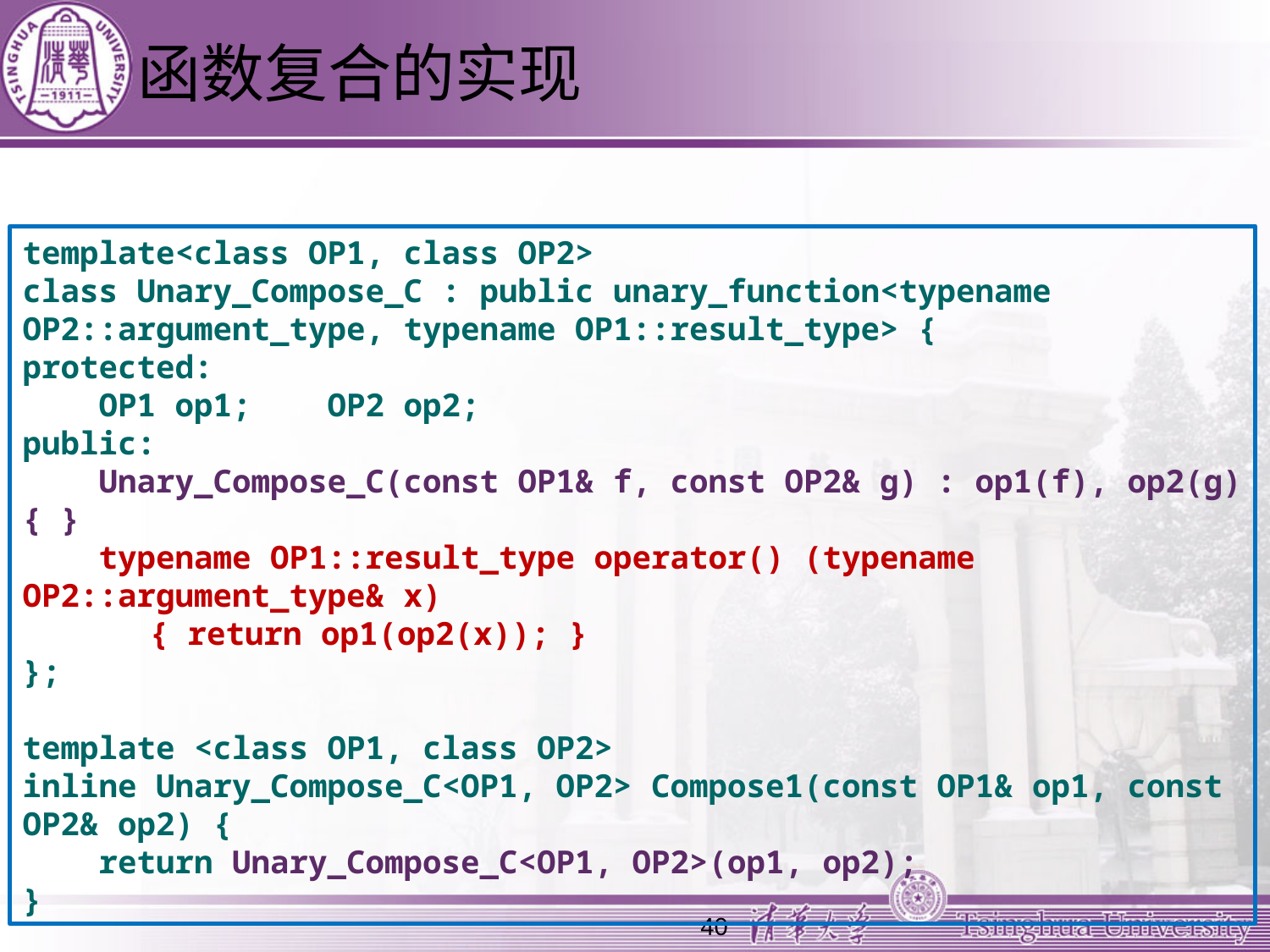

# 函数复合的实现

template<class OP1, class OP2>
class Unary_Compose_C : public unary_function<typename OP2::argument_type, typename OP1::result_type> {
protected:
    OP1 op1;    OP2 op2;
public:
    Unary_Compose_C(const OP1& f, const OP2& g) : op1(f), op2(g) { }
    typename OP1::result_type operator() (typename OP2::argument_type& x)
	{ return op1(op2(x)); }
};

template <class OP1, class OP2>
inline Unary_Compose_C<OP1, OP2> Compose1(const OP1& op1, const OP2& op2) {
    return Unary_Compose_C<OP1, OP2>(op1, op2);
}
40